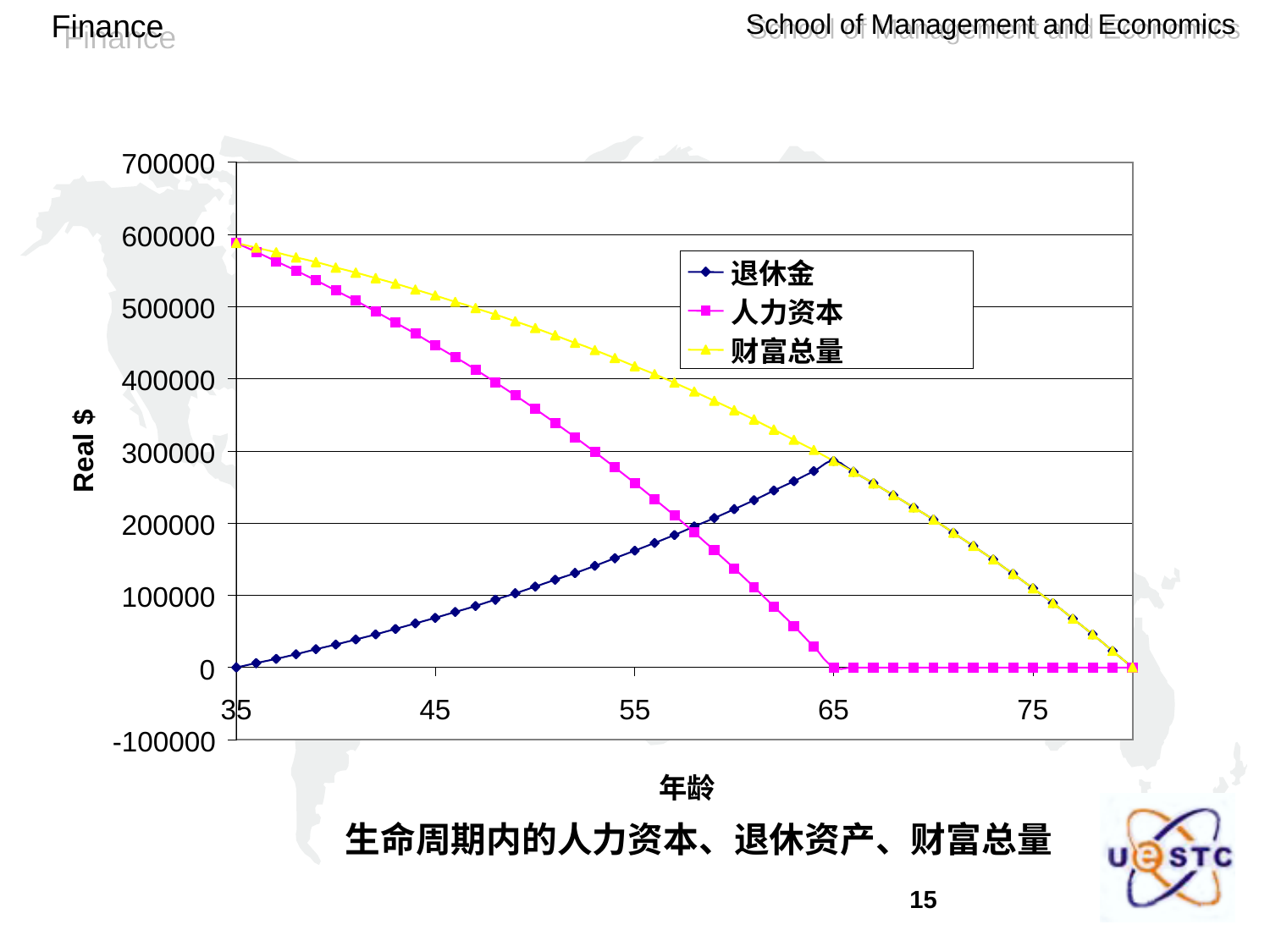

700000

600000

退休金

500000

人力资本

财富总量

400000

Real $
300000

200000

100000

0

35
45
55
65
75
-100000
年龄
生命周期内的人力资本、退休资产、财富总量